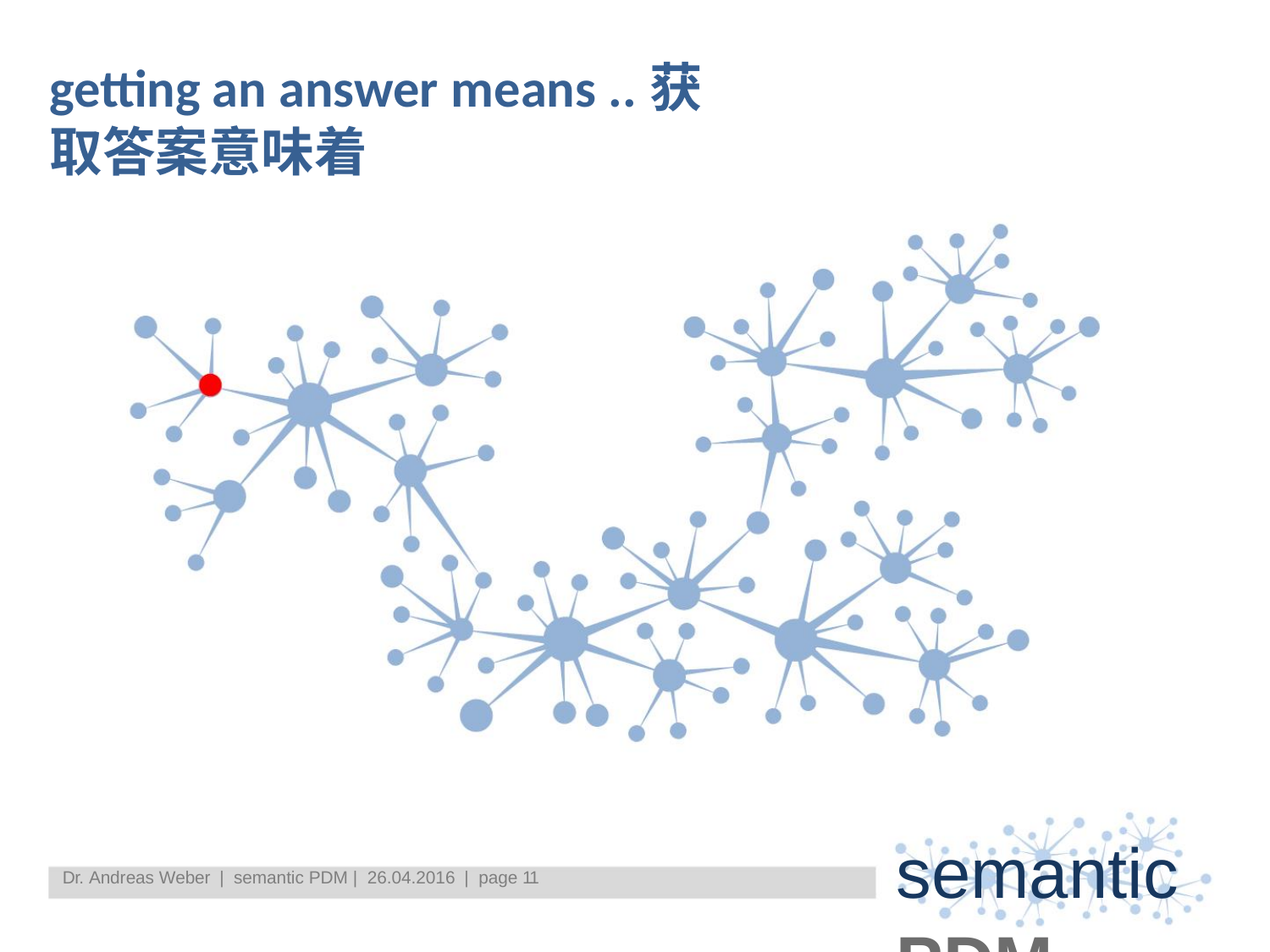

getting an answer means ..获取答案意味着
semantic PDM
Dr. Andreas Weber | semantic PDM | 26.04.2016 | page 11